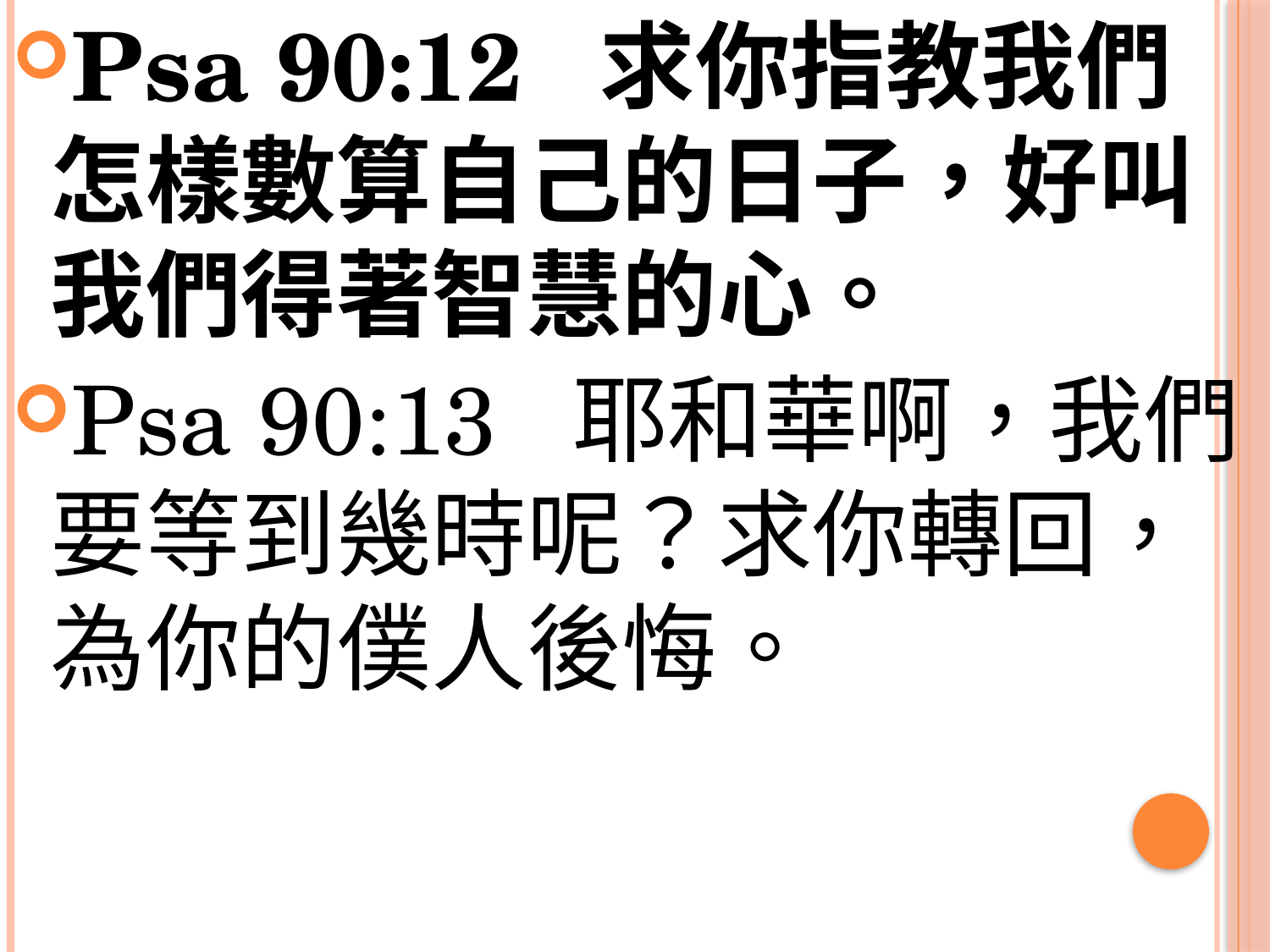

Psa 90:12  求你指教我們怎樣數算自己的日子，好叫我們得著智慧的心。
Psa 90:13  耶和華啊，我們要等到幾時呢？求你轉回，為你的僕人後悔。